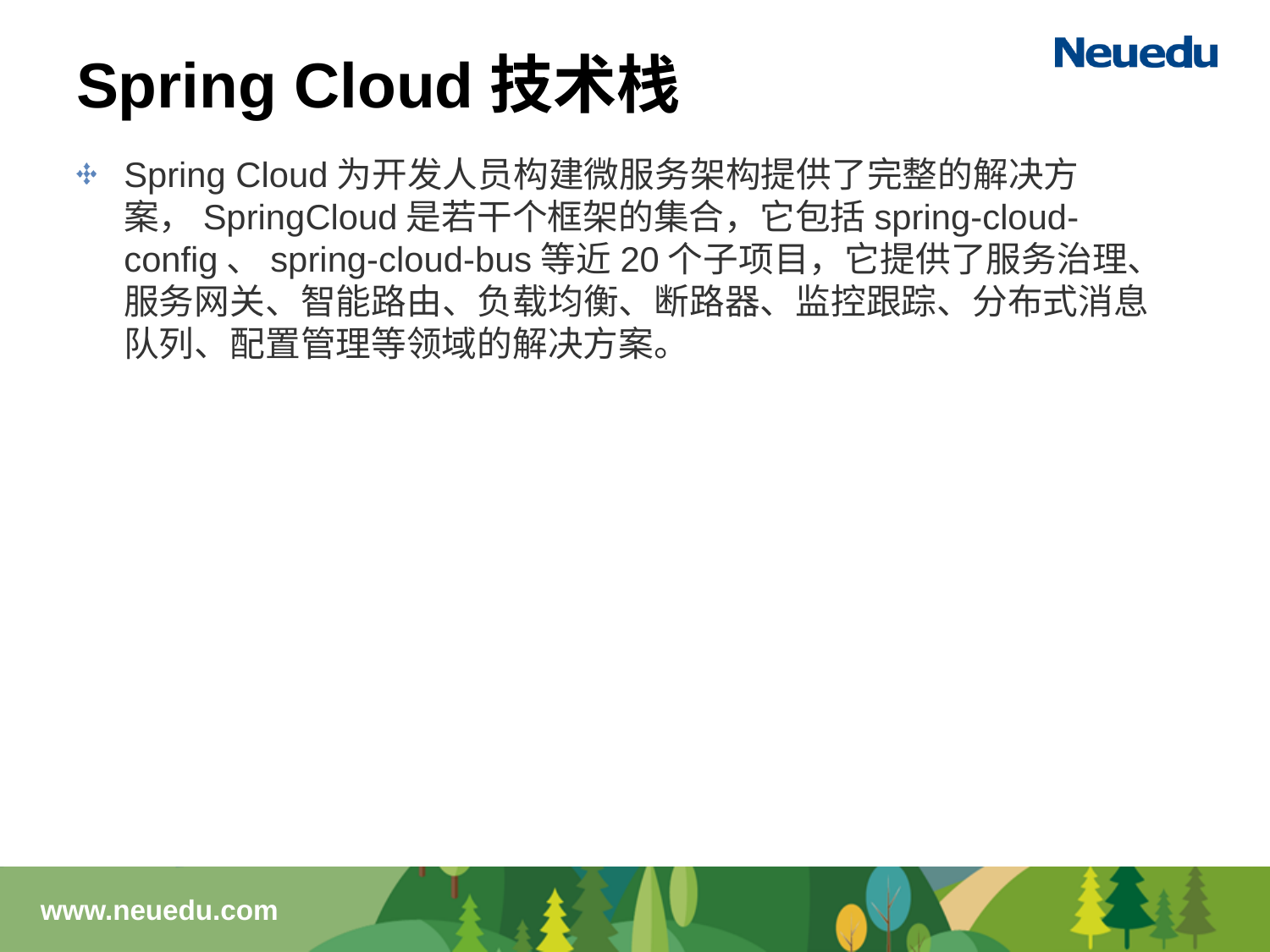

# Spring Cloud技术栈
Spring Cloud为开发人员构建微服务架构提供了完整的解决方案，SpringCloud是若干个框架的集合，它包括spring-cloud-config、spring-cloud-bus等近20个子项目，它提供了服务治理、服务网关、智能路由、负载均衡、断路器、监控跟踪、分布式消息队列、配置管理等领域的解决方案。